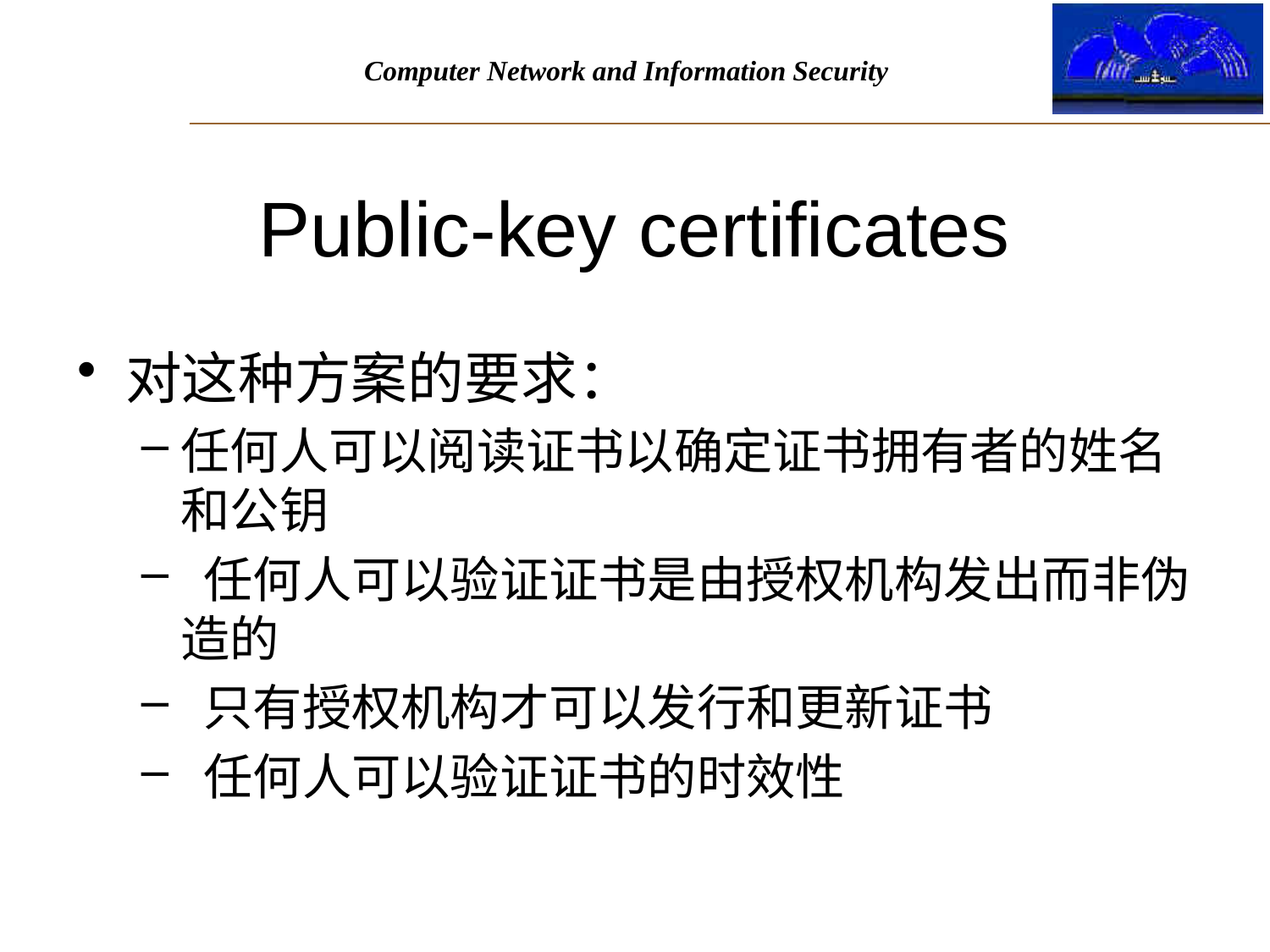

# Public-key certificates
对这种方案的要求：
任何人可以阅读证书以确定证书拥有者的姓名和公钥
 任何人可以验证证书是由授权机构发出而非伪造的
 只有授权机构才可以发行和更新证书
 任何人可以验证证书的时效性